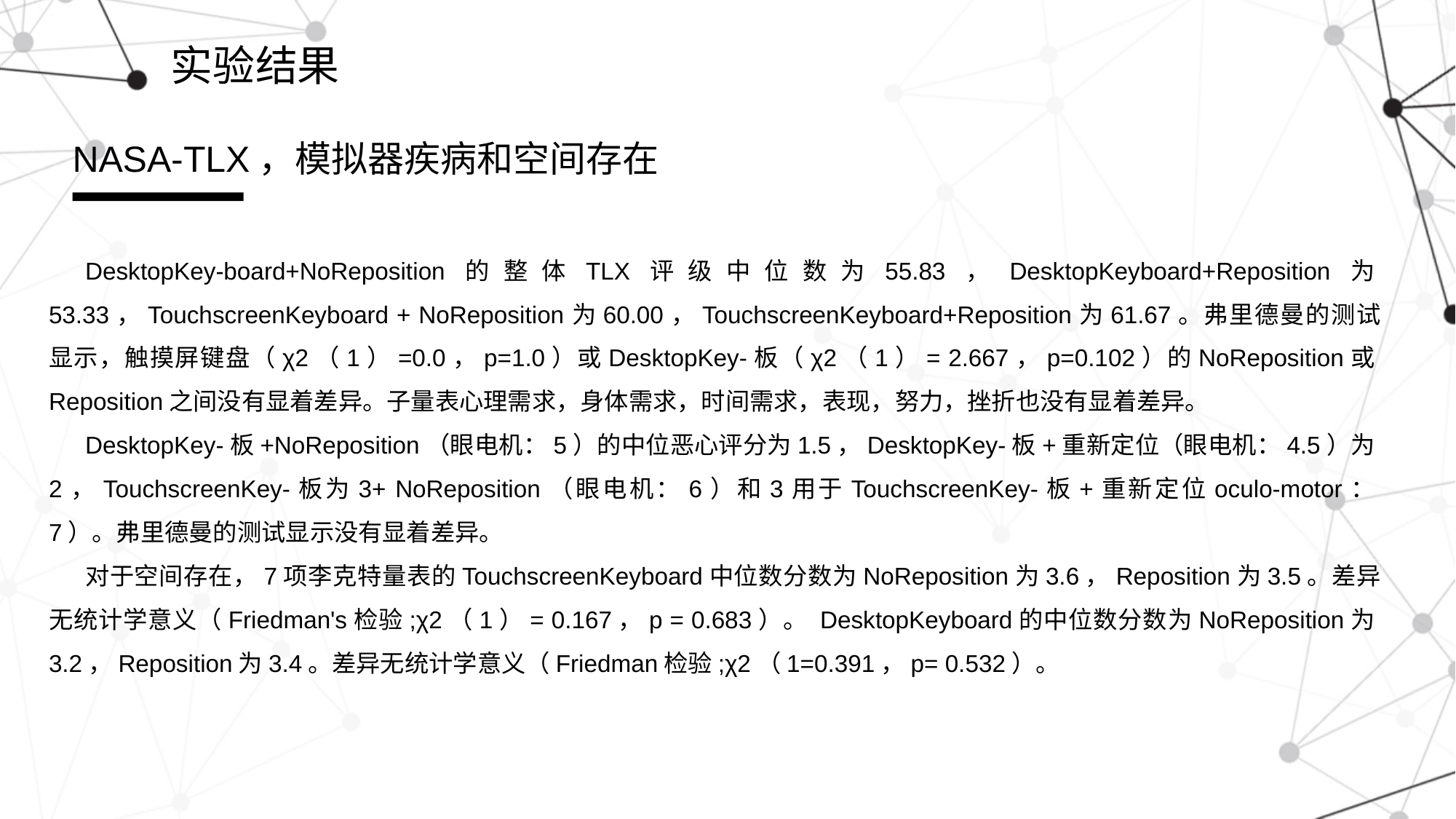

# 实验结果
NASA-TLX，模拟器疾病和空间存在

DesktopKey-board+NoReposition的整体TLX评级中位数为55.83，DesktopKeyboard+Reposition为53.33，TouchscreenKeyboard + NoReposition为60.00，TouchscreenKeyboard+Reposition为61.67。弗里德曼的测试显示，触摸屏键盘（χ2（1）=0.0，p=1.0）或DesktopKey-板（χ2（1）= 2.667，p=0.102）的NoReposition或Reposition之间没有显着差异。子量表心理需求，身体需求，时间需求，表现，努力，挫折也没有显着差异。
DesktopKey-板+NoReposition（眼电机：5）的中位恶心评分为1.5，DesktopKey-板+重新定位（眼电机：4.5）为2，TouchscreenKey-板为3+ NoReposition（眼电机：6）和3用于TouchscreenKey-板+重新定位oculo-motor：7）。弗里德曼的测试显示没有显着差异。
对于空间存在，7项李克特量表的TouchscreenKeyboard中位数分数为NoReposition为3.6，Reposition为3.5。差异无统计学意义（Friedman's检验;χ2（1）= 0.167，p = 0.683）。 DesktopKeyboard的中位数分数为NoReposition为3.2，Reposition为3.4。差异无统计学意义（Friedman检验;χ2（1=0.391，p= 0.532）。